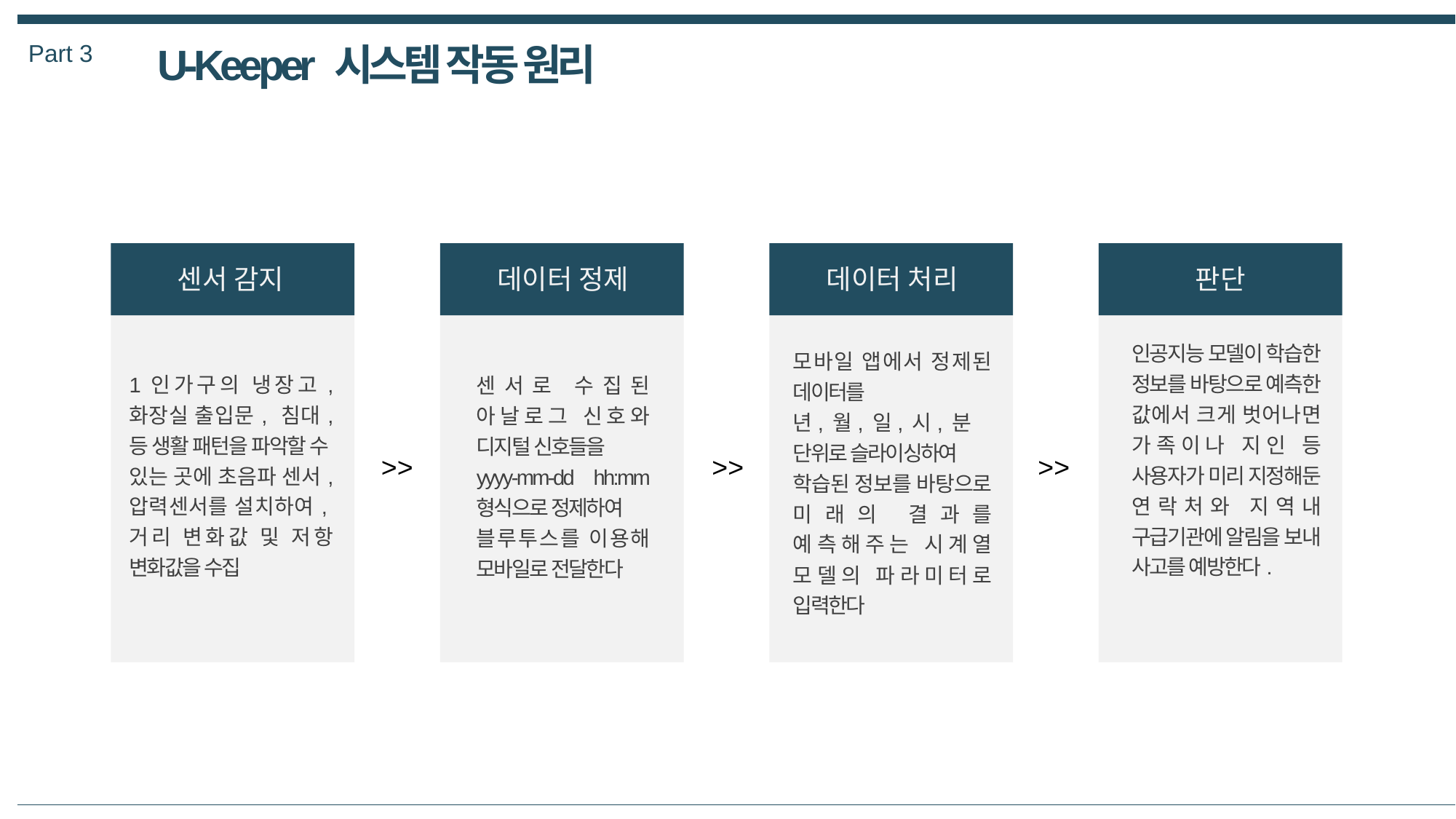

Part 3
U-Keeper 시스템 작동 원리

센서 감지
데이터 정제
데이터 처리
판단
인공지능 모델이 학습한 정보를 바탕으로 예측한 값에서 크게 벗어나면 가족이나 지인 등 사용자가 미리 지정해둔 연락처와 지역내 구급기관에 알림을 보내 사고를 예방한다.
모바일 앱에서 정제된 데이터를
년, 월, 일, 시, 분
단위로 슬라이싱하여
학습된 정보를 바탕으로 미래의 결과를 예측해주는 시계열 모델의 파라미터로 입력한다
1인가구의 냉장고, 화장실 출입문, 침대, 등 생활 패턴을 파악할 수  있는 곳에 초음파 센서, 압력센서를 설치하여,  거리 변화값 및 저항 변화값을 수집
센서로 수집된 아날로그 신호와 디지털 신호들을
yyyy-mm-dd hh:mm 형식으로 정제하여
블루투스를 이용해 모바일로 전달한다
>>
>>
>>